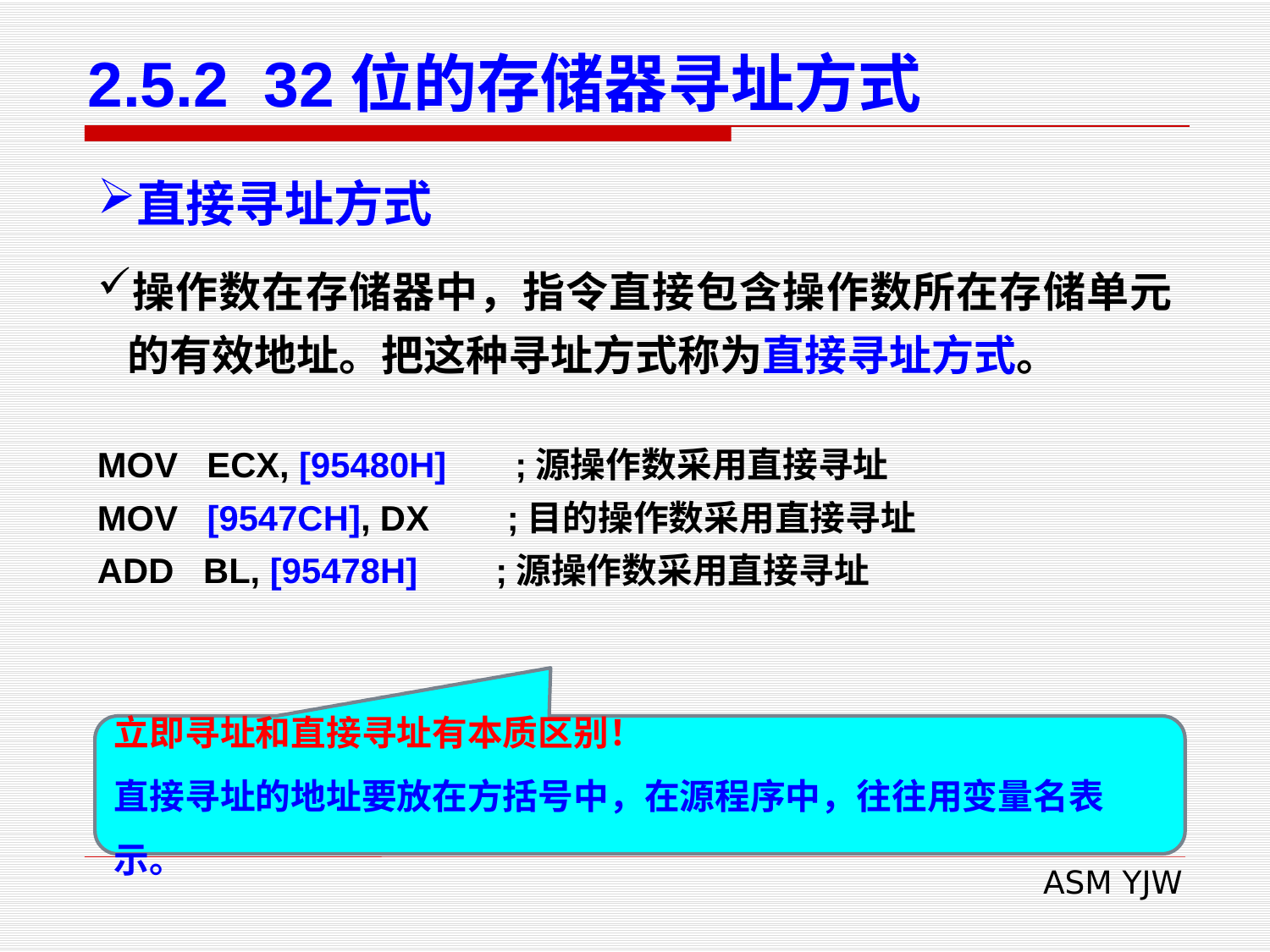

# 2.5.2  32位的存储器寻址方式
直接寻址方式
操作数在存储器中，指令直接包含操作数所在存储单元的有效地址。把这种寻址方式称为直接寻址方式。

MOV   ECX, [95480H]       ;源操作数采用直接寻址
MOV   [9547CH], DX        ;目的操作数采用直接寻址
ADD   BL, [95478H]        ;源操作数采用直接寻址
立即寻址和直接寻址有本质区别！
直接寻址的地址要放在方括号中，在源程序中，往往用变量名表示。